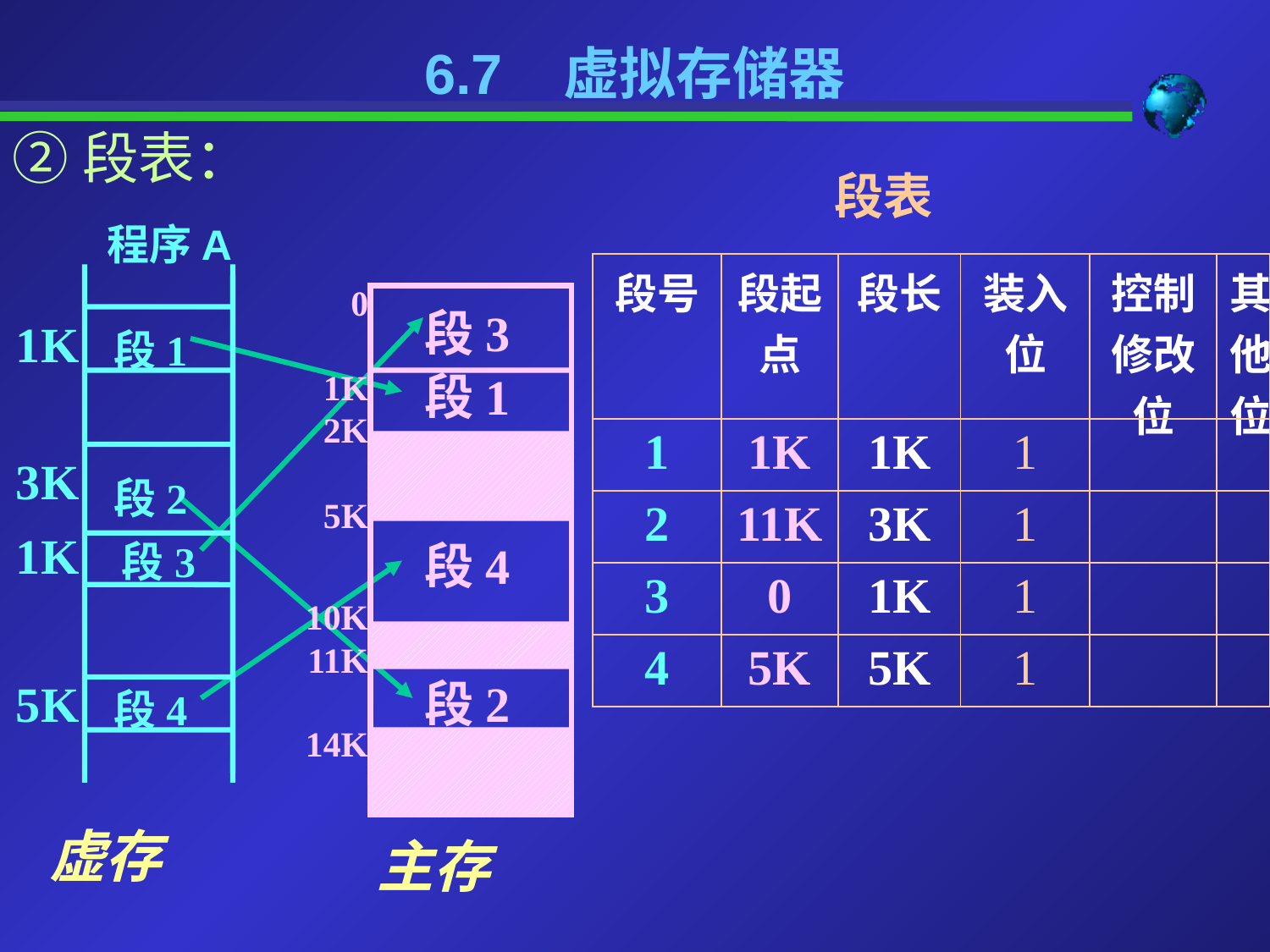

6.7   虚拟存储器
②段表：
段表
程序A
| 段号 | 段起点 | 段长 | 装入位 | 控制修改位 | 其他位 |
| --- | --- | --- | --- | --- | --- |
| 1 | 1K | 1K | 1 |  |  |
| 2 | 11K | 3K | 1 |  |  |
| 3 | 0 | 1K | 1 |  |  |
| 4 | 5K | 5K | 1 |  |  |

段1

段2
段3

段4

0
1K
2K
5K
10K
11K
14K

段3
段1

段4

段2

1K

3K

1K

5K
虚存
主存
76